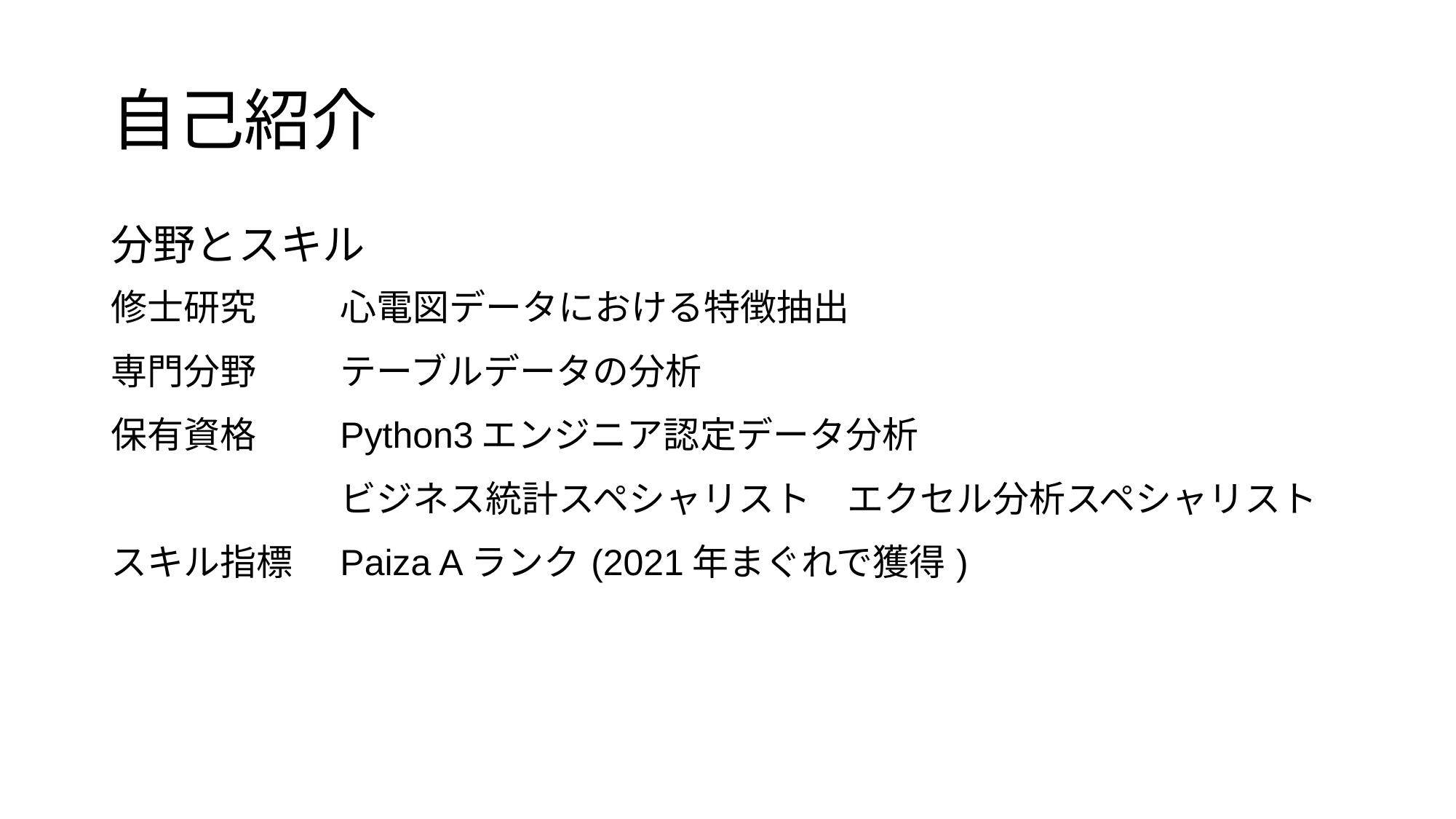

# 自己紹介
分野とスキル
| 修士研究 | 心電図データにおける特徴抽出 |
| --- | --- |
| 専門分野 | テーブルデータの分析 |
| 保有資格 | Python3エンジニア認定データ分析 |
|  | ビジネス統計スペシャリスト　エクセル分析スペシャリスト |
| スキル指標 | Paiza Aランク(2021年まぐれで獲得) |